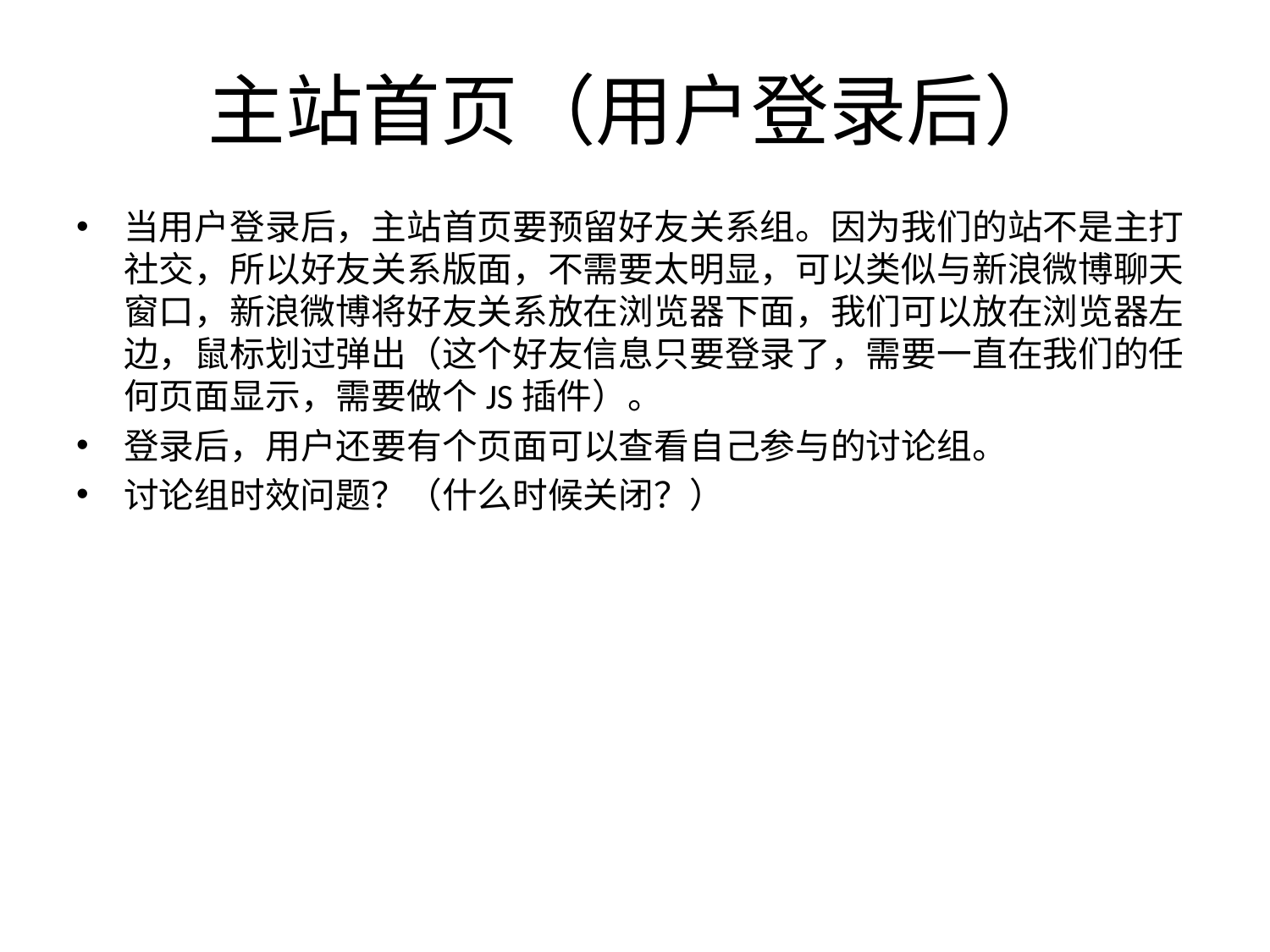

# 主站首页（用户登录后）
当用户登录后，主站首页要预留好友关系组。因为我们的站不是主打社交，所以好友关系版面，不需要太明显，可以类似与新浪微博聊天窗口，新浪微博将好友关系放在浏览器下面，我们可以放在浏览器左边，鼠标划过弹出（这个好友信息只要登录了，需要一直在我们的任何页面显示，需要做个JS插件）。
登录后，用户还要有个页面可以查看自己参与的讨论组。
讨论组时效问题？（什么时候关闭？）